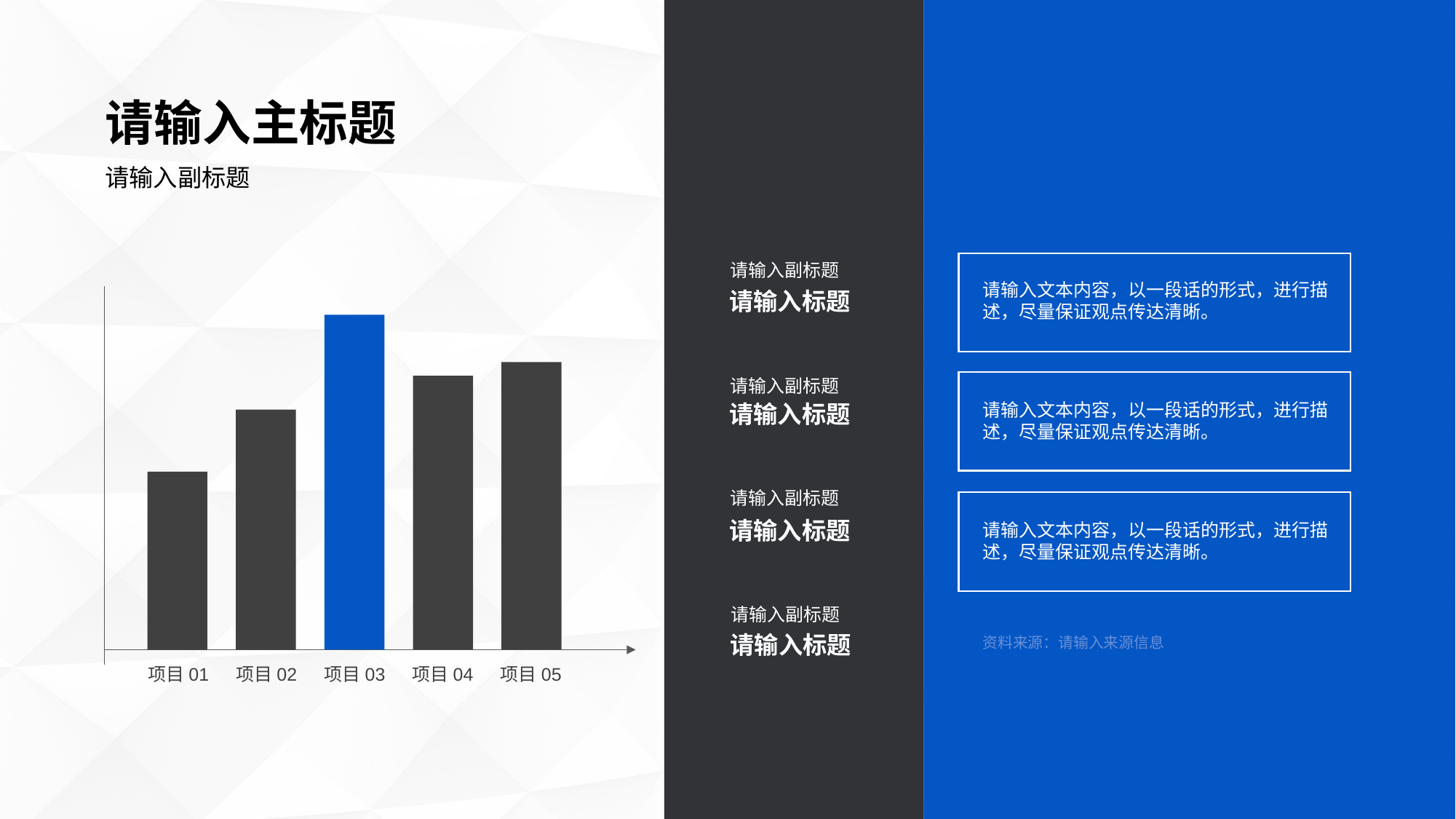

请输入主标题
请输入副标题
请输入副标题
请输入标题

请输入文本内容，以一段话的形式，进行描述，尽量保证观点传达清晰。

请输入副标题
请输入标题

请输入文本内容，以一段话的形式，进行描述，尽量保证观点传达清晰。

请输入副标题
请输入标题

请输入文本内容，以一段话的形式，进行描述，尽量保证观点传达清晰。
请输入副标题
请输入标题
资料来源：请输入来源信息
项目01
项目02
项目03
项目04
项目05